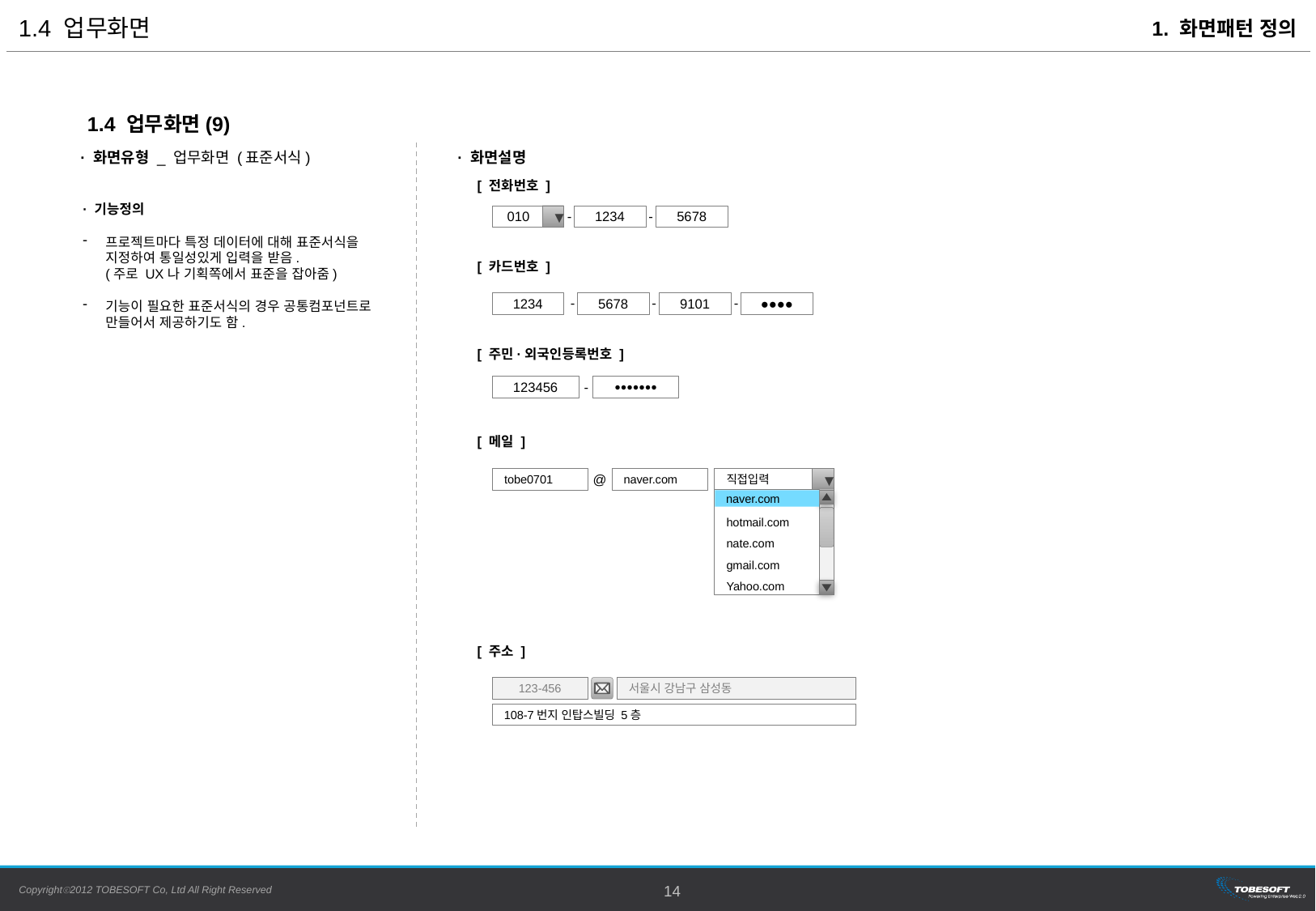

1.4 업무화면
1. 화면패턴 정의
1.4 업무화면(9)
· 화면유형 _ 업무화면 (표준서식)
· 화면설명
[ 전화번호 ]
· 기능정의

프로젝트마다 특정 데이터에 대해 표준서식을 지정하여 통일성있게 입력을 받음.
(주로 UX나 기획쪽에서 표준을 잡아줌)

기능이 필요한 표준서식의 경우 공통컴포넌트로 만들어서 제공하기도 함.
-
-
010
▼
1234
5678
[ 카드번호 ]
-
-
-
1234
5678
9101
●●●●
[ 주민·외국인등록번호 ]
-
123456
●●●●●●●
[ 메일 ]
@
tobe0701
naver.com
직접입력
▼

naver.com
hotmail.com
nate.com
gmail.com
Yahoo.com
naver.com
[ 주소 ]
123-456

서울시 강남구 삼성동
108-7번지 인탑스빌딩 5층